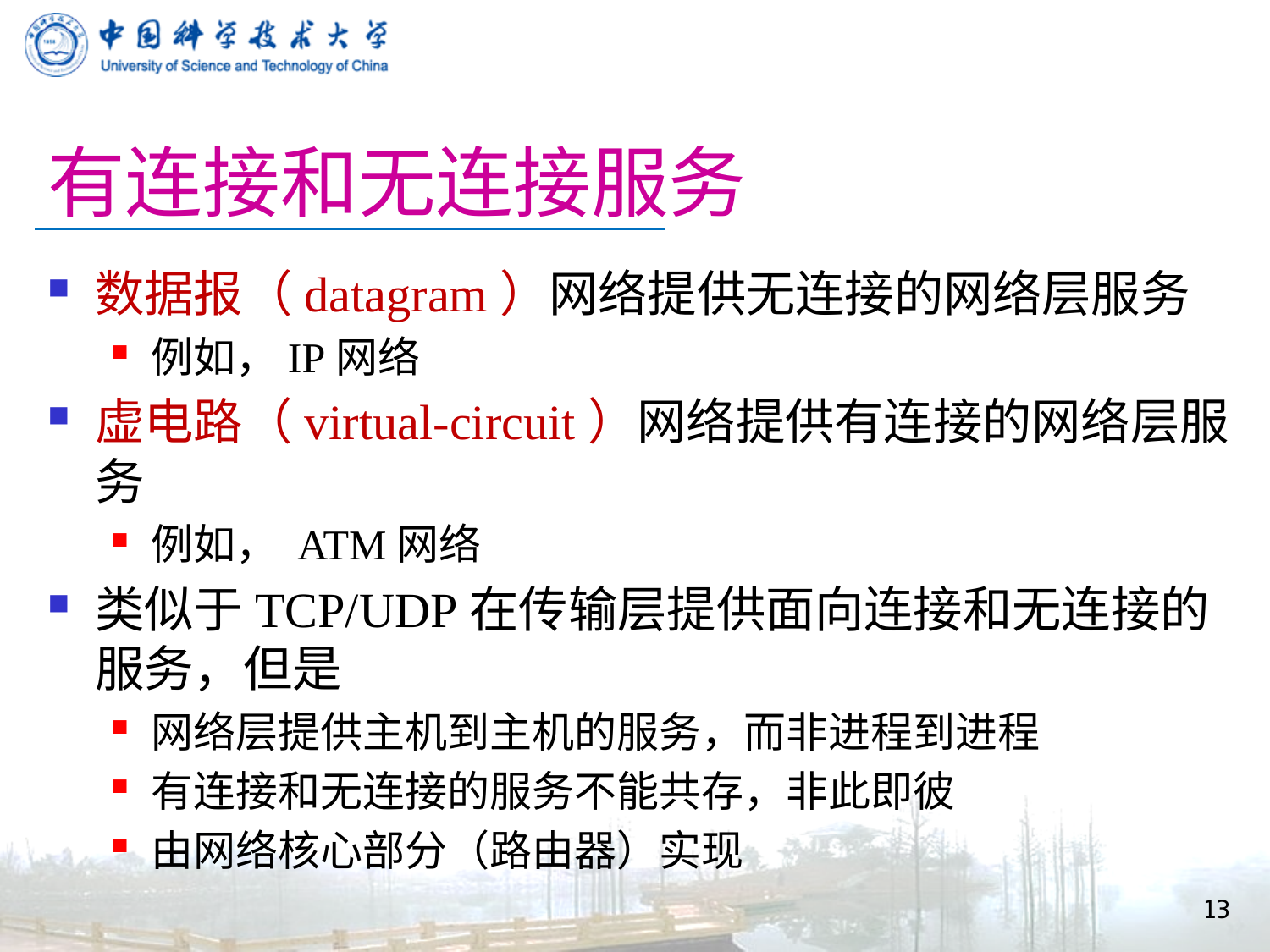

# 有连接和无连接服务
数据报（datagram）网络提供无连接的网络层服务
例如，IP网络
虚电路（virtual-circuit）网络提供有连接的网络层服务
例如， ATM网络
类似于TCP/UDP在传输层提供面向连接和无连接的服务，但是
网络层提供主机到主机的服务，而非进程到进程
有连接和无连接的服务不能共存，非此即彼
由网络核心部分（路由器）实现
13